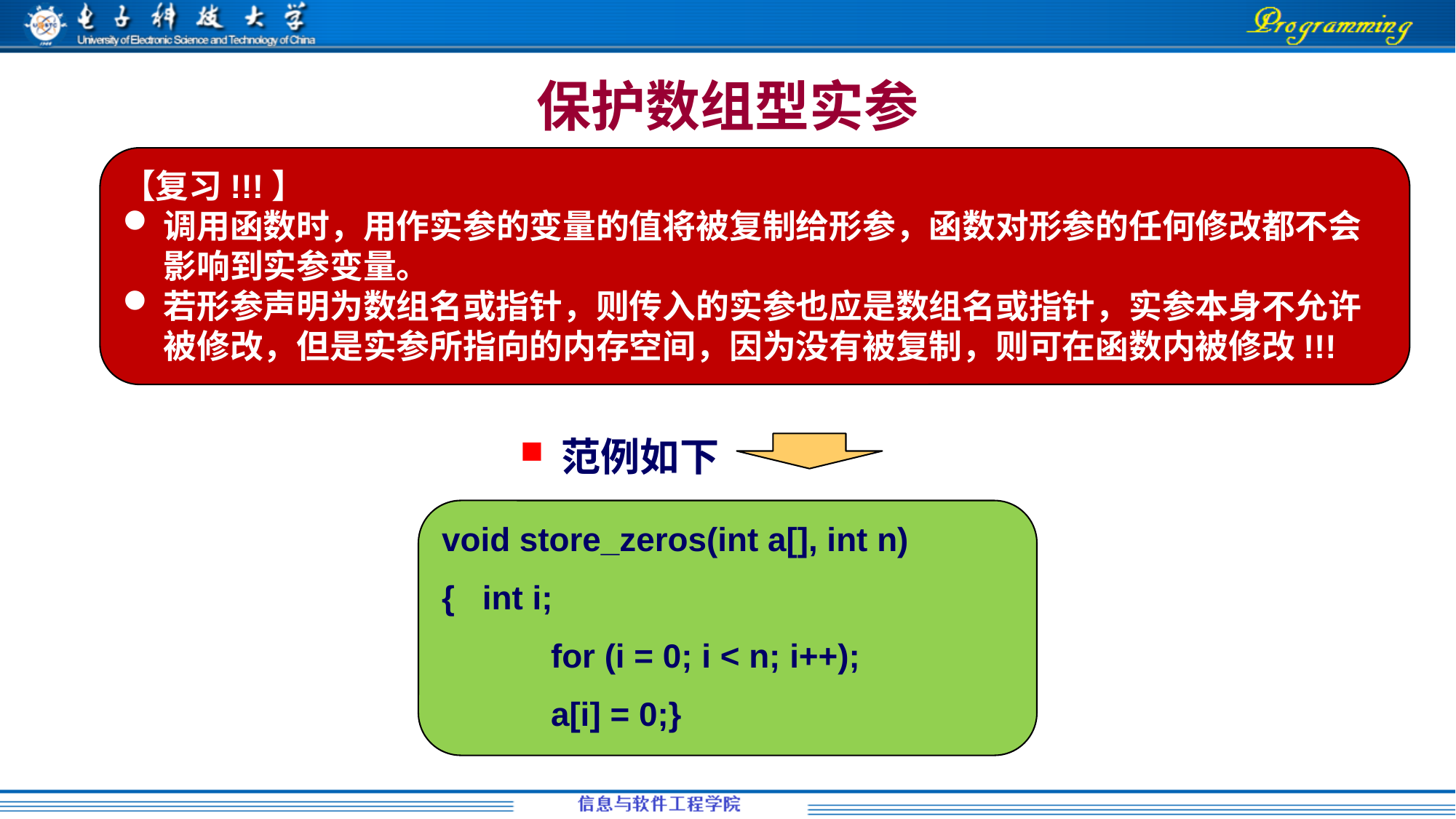

# 保护数组型实参
【复习!!!】
调用函数时，用作实参的变量的值将被复制给形参，函数对形参的任何修改都不会影响到实参变量。
若形参声明为数组名或指针，则传入的实参也应是数组名或指针，实参本身不允许被修改，但是实参所指向的内存空间，因为没有被复制，则可在函数内被修改!!!
范例如下

void store_zeros(int a[], int n)
{   int i;
	for (i = 0; i < n; i++);
	a[i] = 0;}